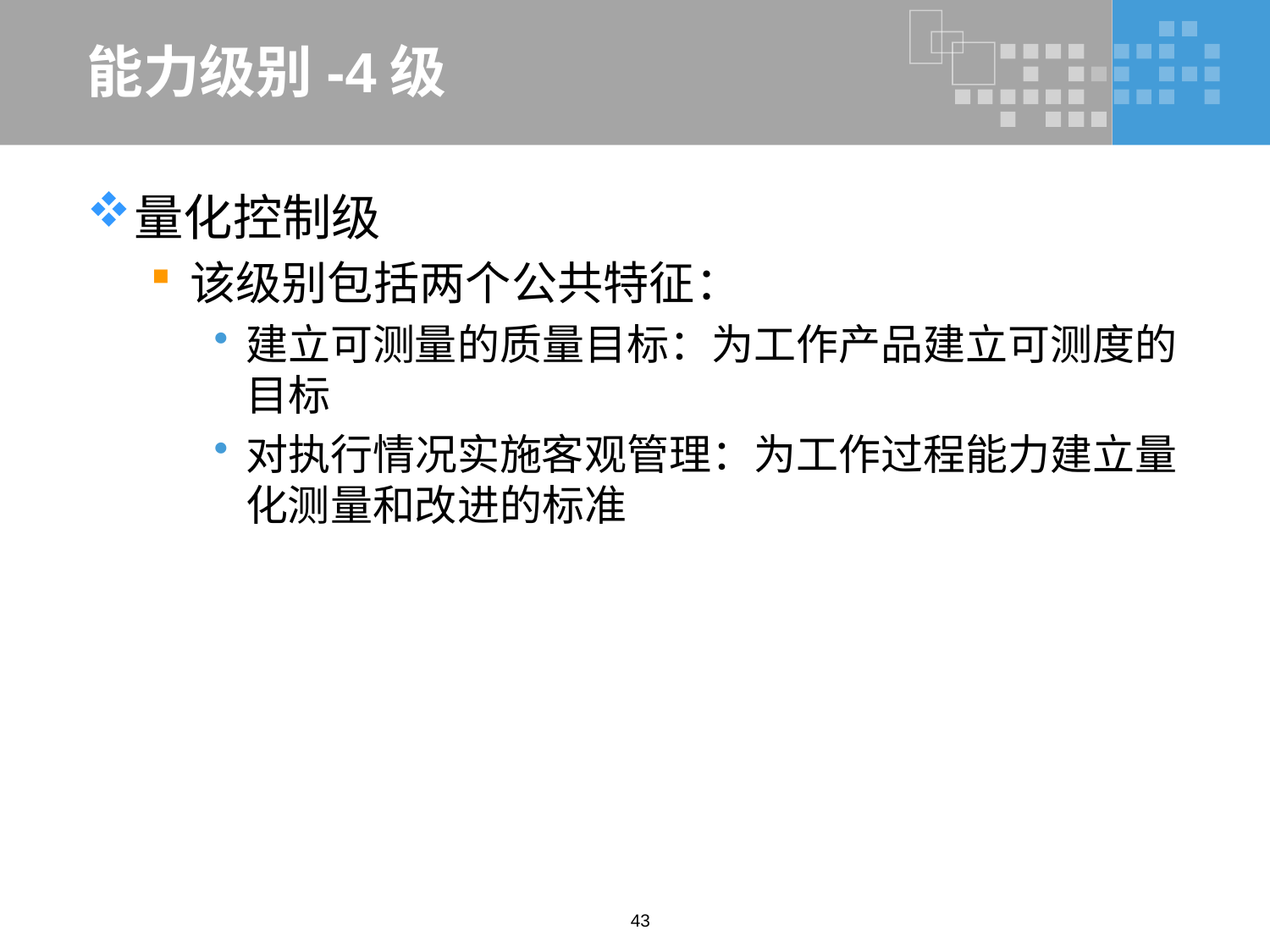

# 能力级别-4级
量化控制级
该级别包括两个公共特征：
建立可测量的质量目标：为工作产品建立可测度的目标
对执行情况实施客观管理：为工作过程能力建立量化测量和改进的标准

43